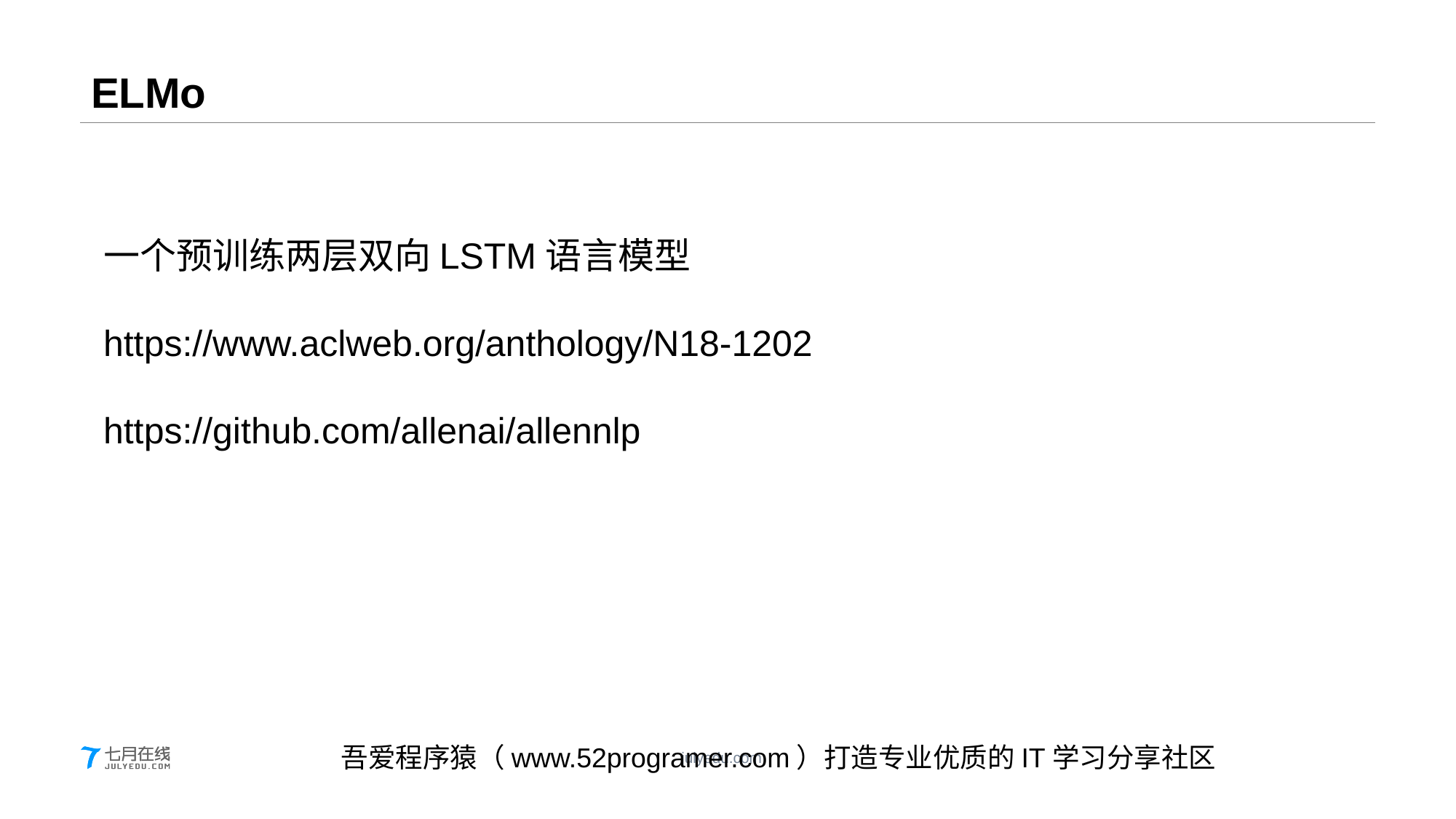

# ELMo
一个预训练两层双向LSTM语言模型

https://www.aclweb.org/anthology/N18-1202

https://github.com/allenai/allennlp
吾爱程序猿（www.52programer.com）打造专业优质的IT学习分享社区
12